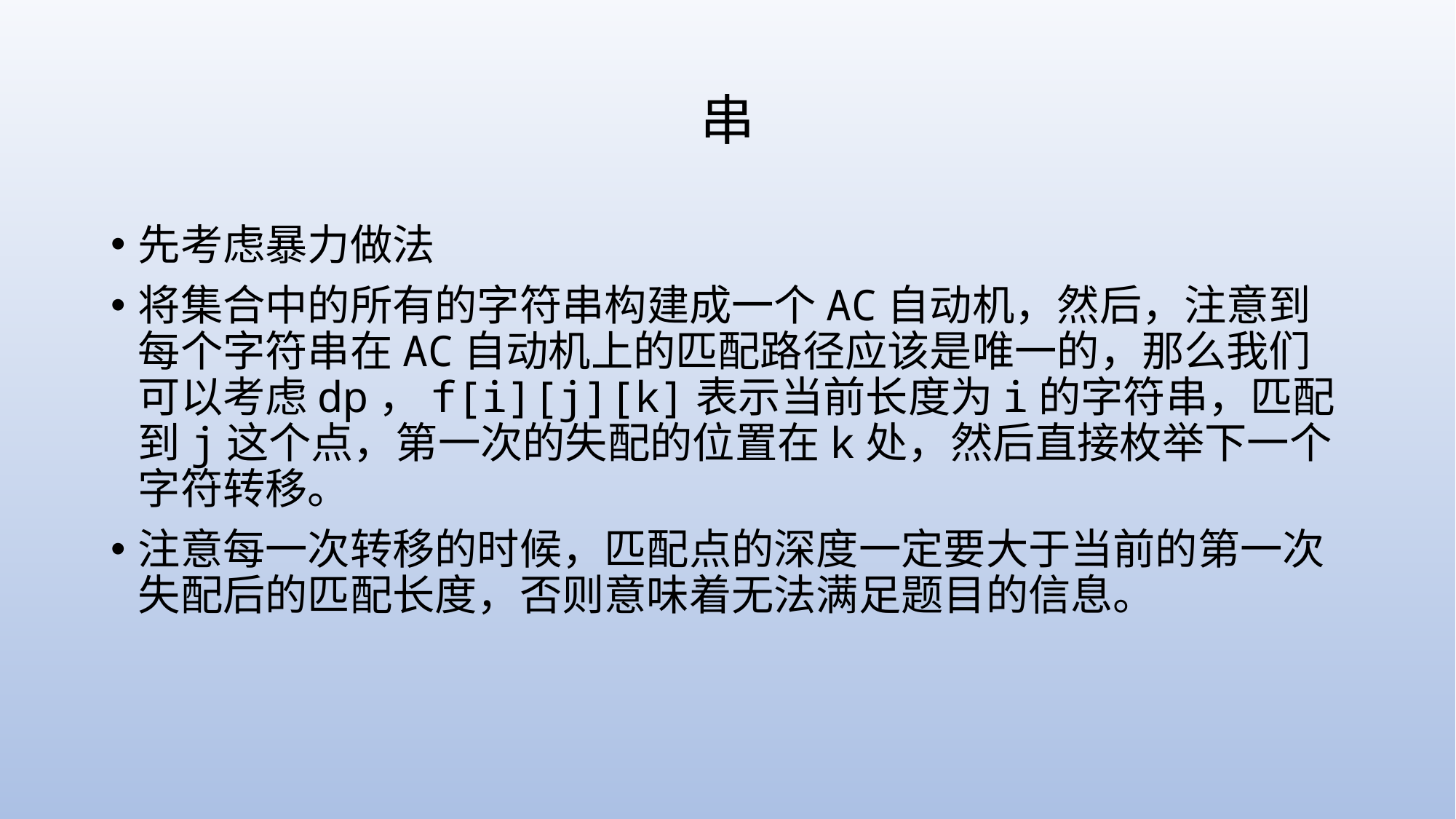

# 串
先考虑暴力做法
将集合中的所有的字符串构建成一个AC自动机，然后，注意到每个字符串在AC自动机上的匹配路径应该是唯一的，那么我们可以考虑dp，f[i][j][k]表示当前长度为i的字符串，匹配到j这个点，第一次的失配的位置在k处，然后直接枚举下一个字符转移。
注意每一次转移的时候，匹配点的深度一定要大于当前的第一次失配后的匹配长度，否则意味着无法满足题目的信息。